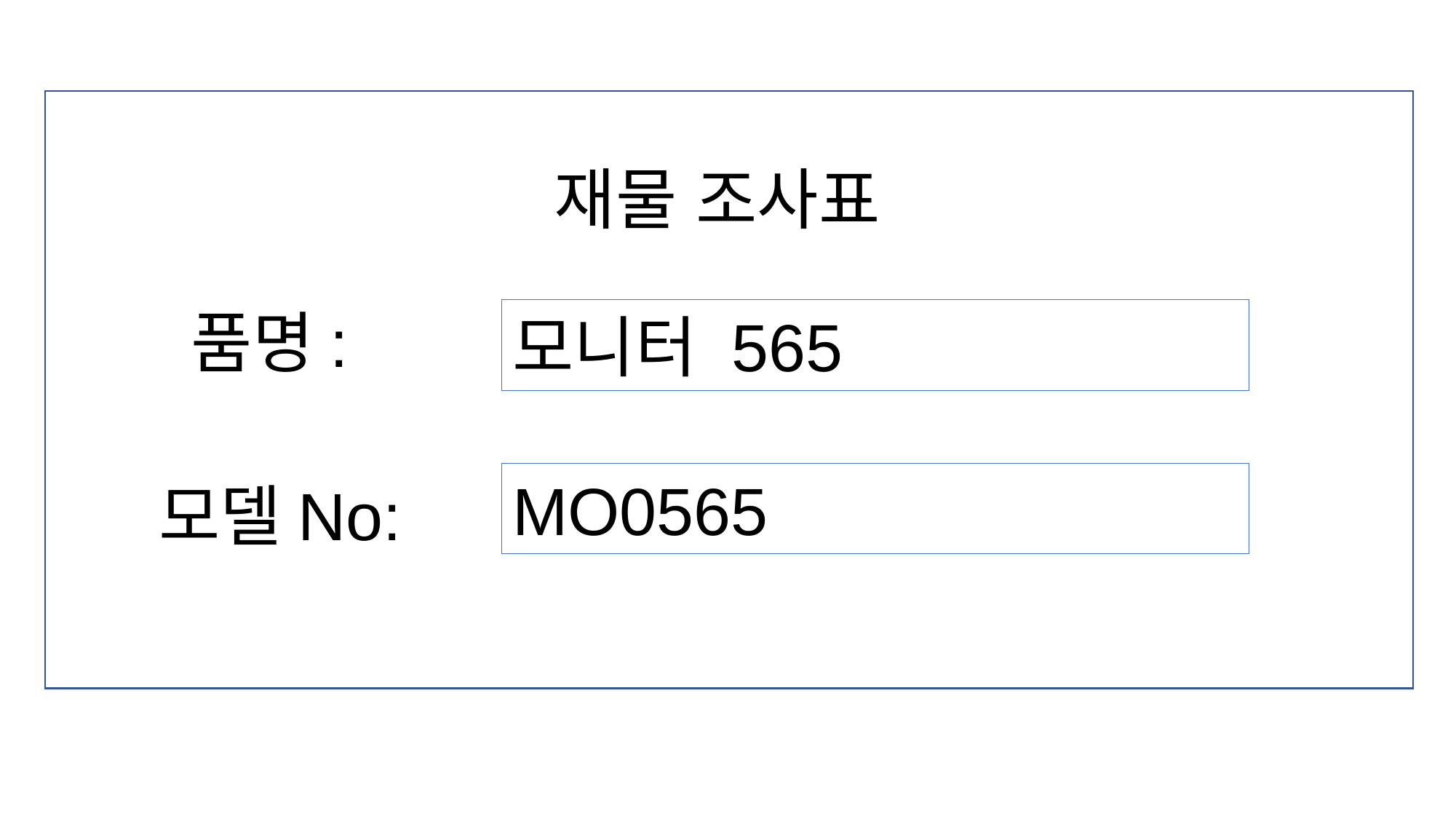

재물 조사표
품명:
모니터 565
MO0565
모델No: